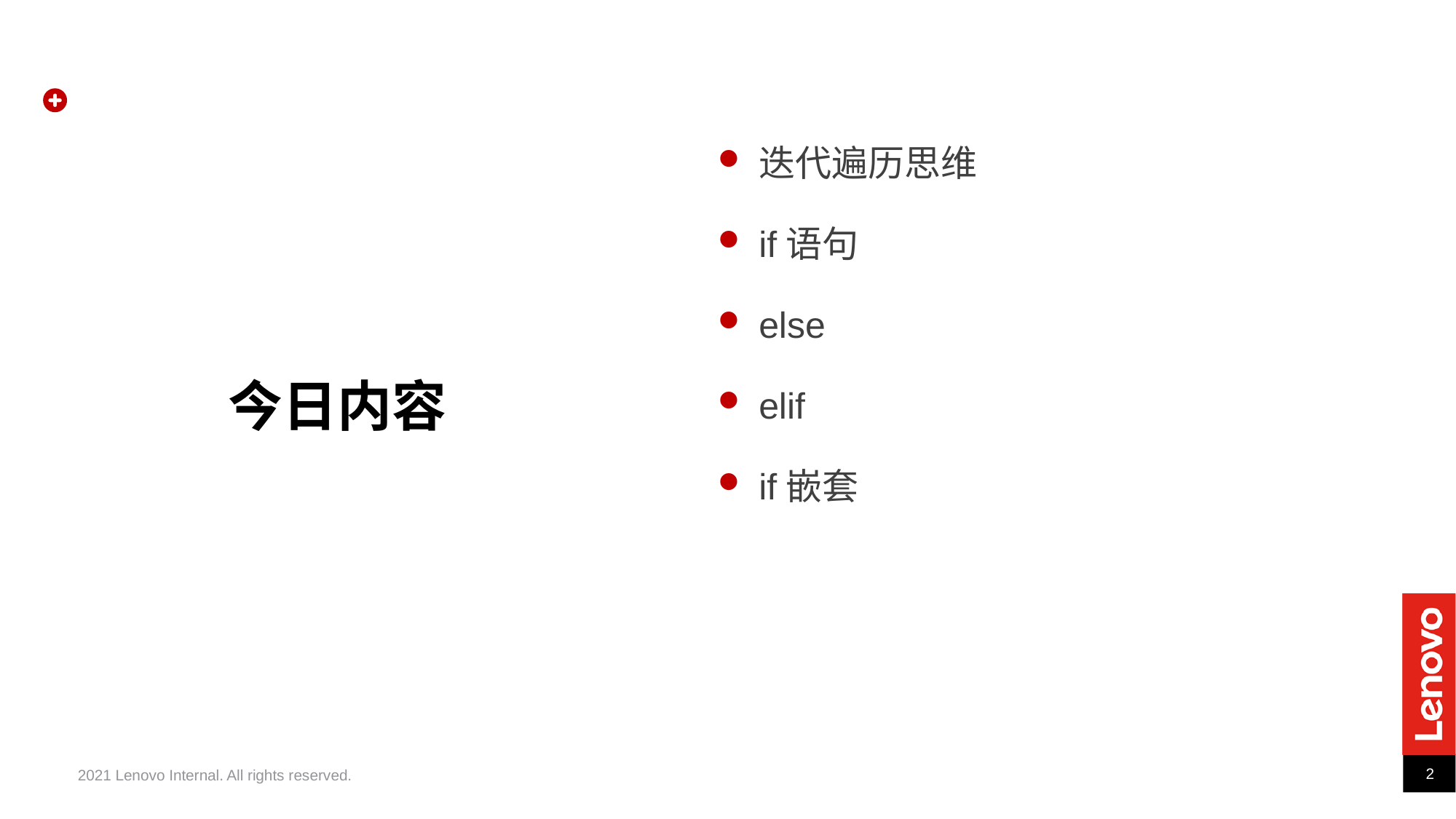

迭代遍历思维
if语句
else
elif
if嵌套
# 今日内容